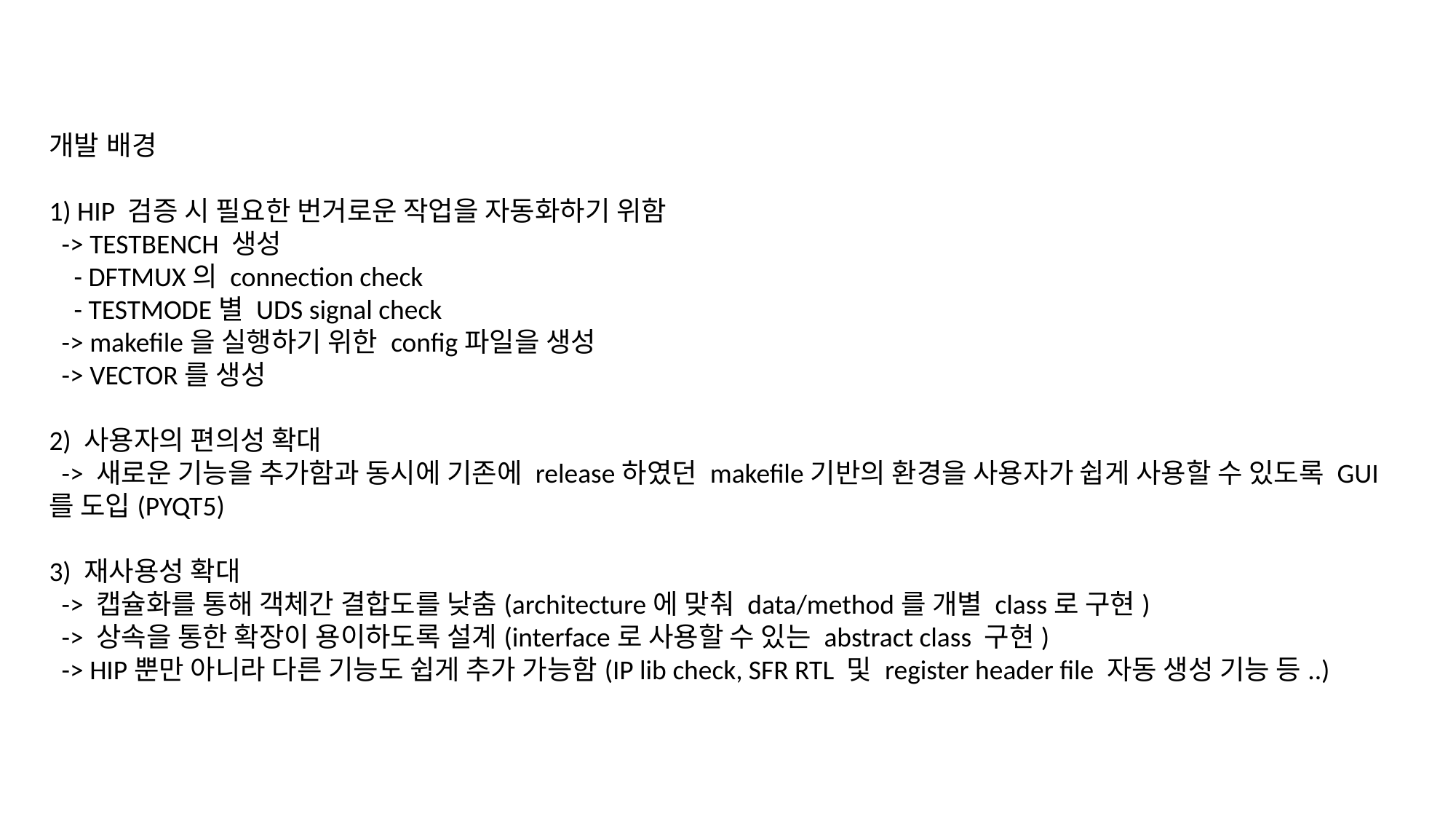

개발 배경

1) HIP 검증 시 필요한 번거로운 작업을 자동화하기 위함
  -> TESTBENCH 생성
    - DFTMUX의 connection check
    - TESTMODE별 UDS signal check
  -> makefile을 실행하기 위한 config파일을 생성
  -> VECTOR를 생성

2) 사용자의 편의성 확대
  -> 새로운 기능을 추가함과 동시에 기존에 release하였던 makefile기반의 환경을 사용자가 쉽게 사용할 수 있도록 GUI를 도입(PYQT5)

3) 재사용성 확대
  -> 캡슐화를 통해 객체간 결합도를 낮춤(architecture에 맞춰 data/method를 개별 class로 구현)
  -> 상속을 통한 확장이 용이하도록 설계(interface로 사용할 수 있는 abstract class 구현)
  -> HIP뿐만 아니라 다른 기능도 쉽게 추가 가능함(IP lib check, SFR RTL 및 register header file 자동 생성 기능 등..)